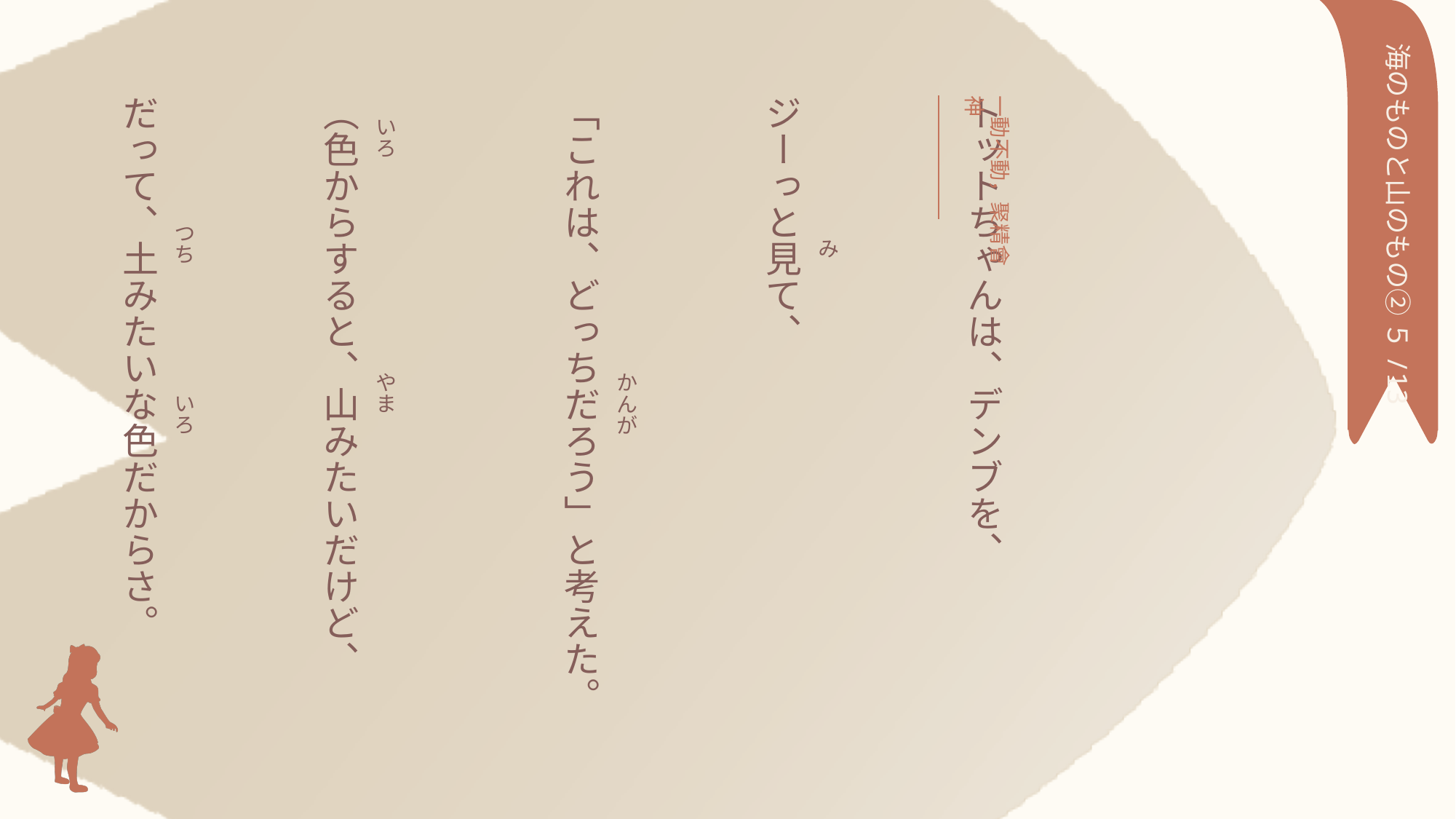

海のものと山のもの② ５/13

トットちゃんは、デンブを、

　　　　　　　み
ジーっと見て、

                          　　　　　　　かんが
「これは、どっちだろう」と考えた。

　いろ　　　　　　　　　　やま
（色からすると、山みたいだけど、

　　　　　　つち　　　　　　いろ
だって、土みたいな色だからさ。

一動不動，聚精會神